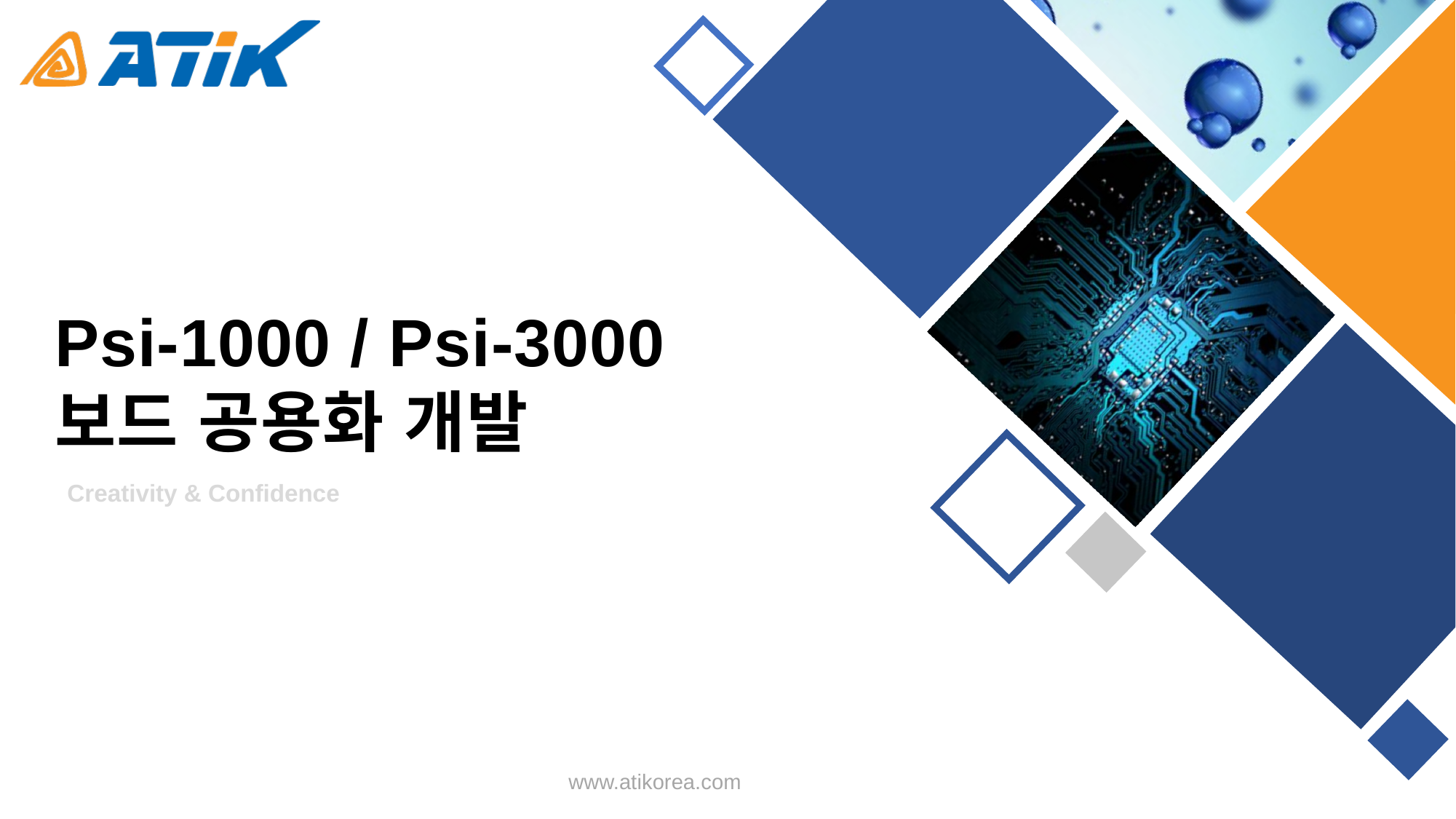

Psi-1000 / Psi-3000
보드 공용화 개발
Creativity & Confidence
www.atikorea.com